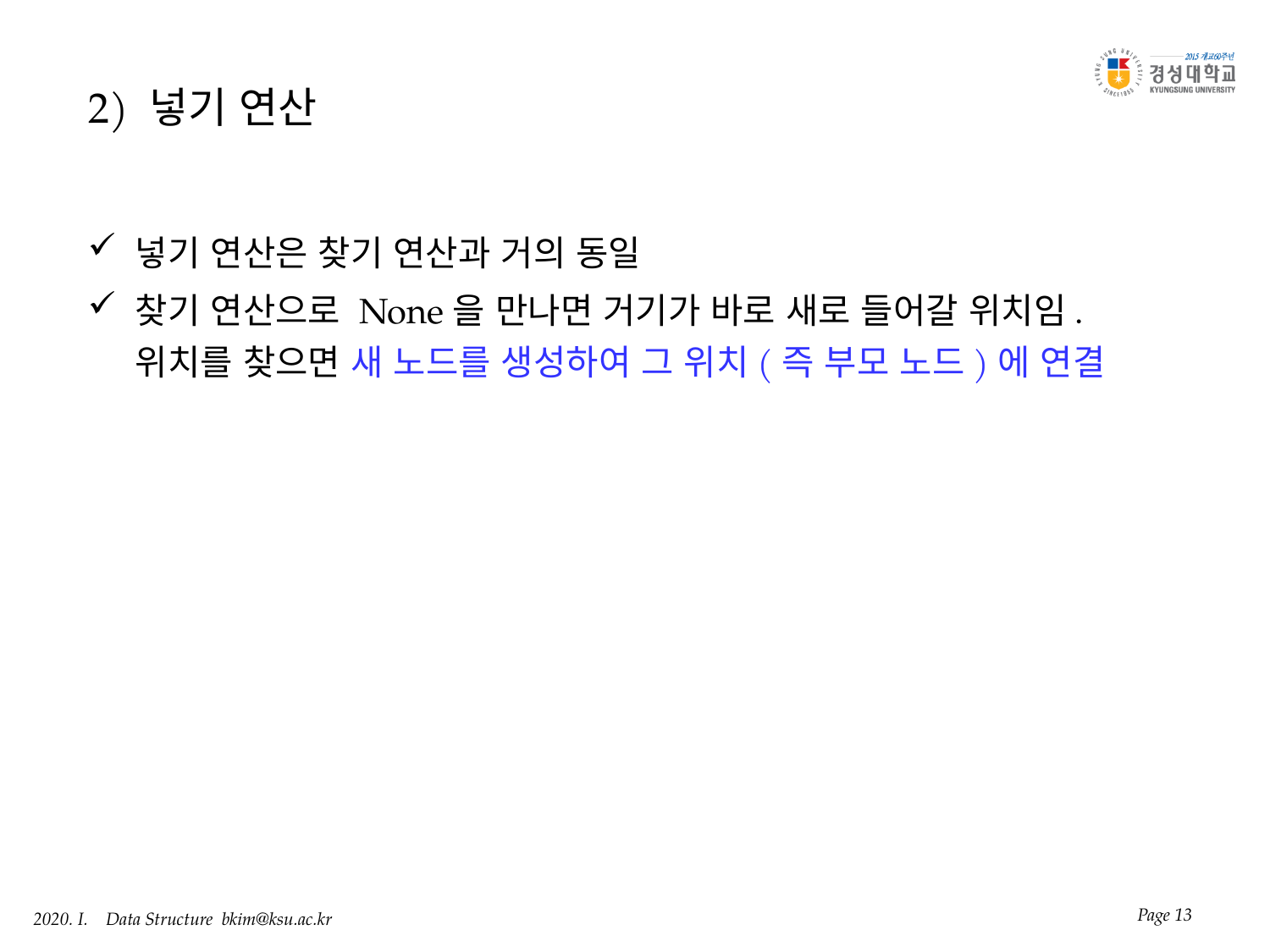

# 2) 넣기 연산
넣기 연산은 찾기 연산과 거의 동일
찾기 연산으로 None을 만나면 거기가 바로 새로 들어갈 위치임. 위치를 찾으면 새 노드를 생성하여 그 위치(즉 부모 노드)에 연결
Page 13